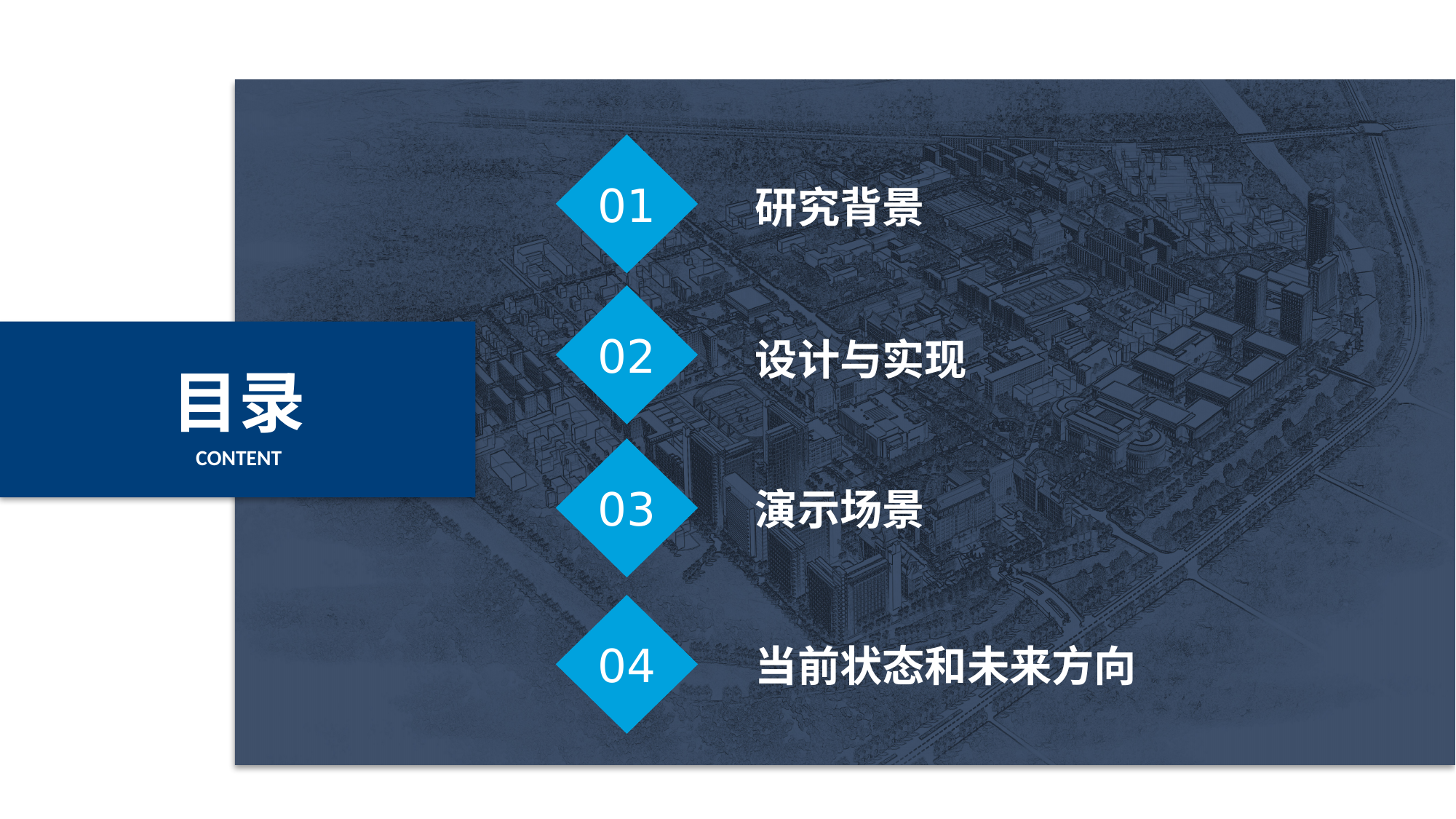

01
研究背景
02
设计与实现

目录
CONTENT
03
演示场景
04
当前状态和未来方向